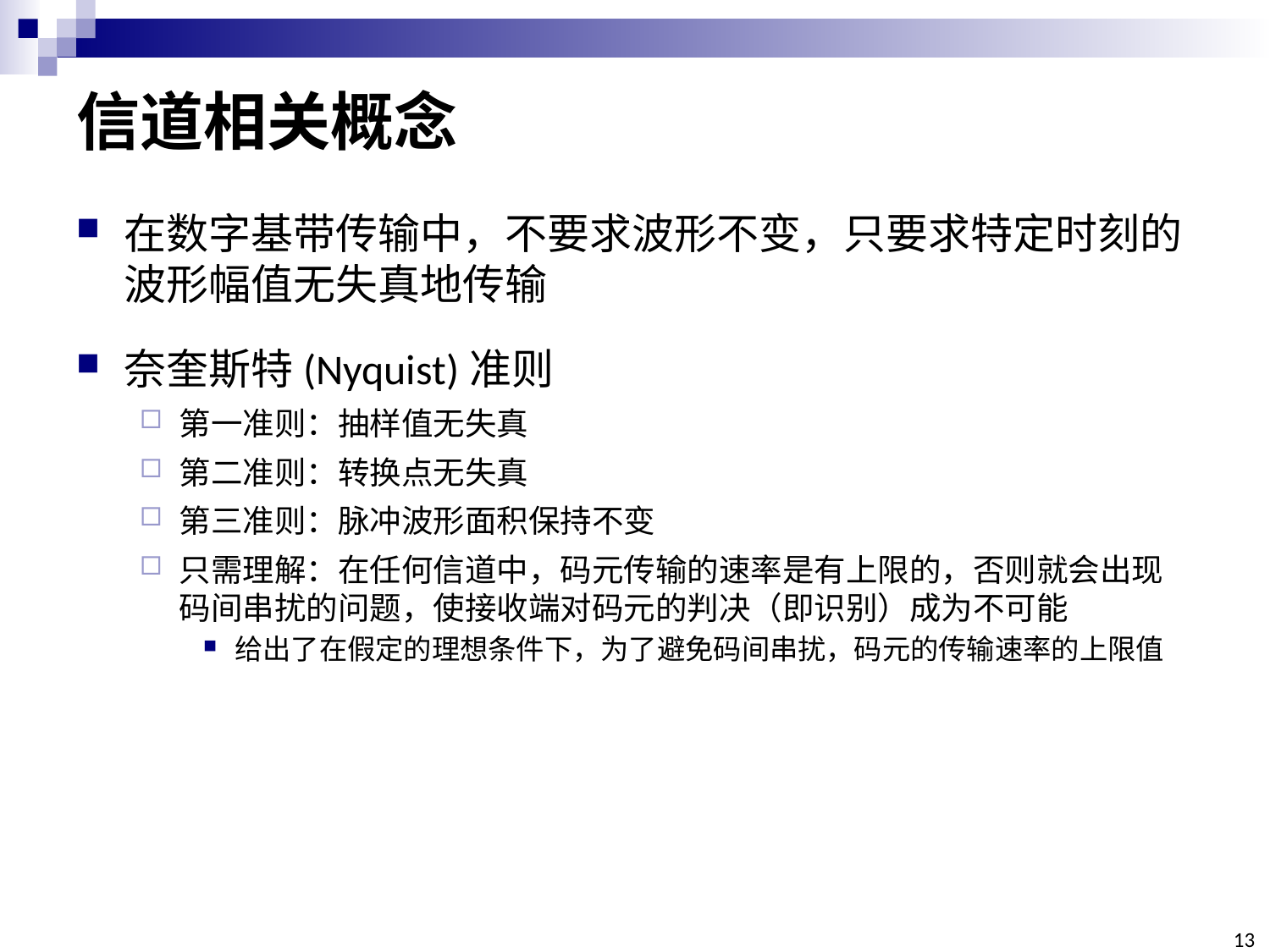

# 信道相关概念
在数字基带传输中，不要求波形不变，只要求特定时刻的波形幅值无失真地传输
奈奎斯特(Nyquist)准则
第一准则：抽样值无失真
第二准则：转换点无失真
第三准则：脉冲波形面积保持不变
只需理解：在任何信道中，码元传输的速率是有上限的，否则就会出现码间串扰的问题，使接收端对码元的判决（即识别）成为不可能
给出了在假定的理想条件下，为了避免码间串扰，码元的传输速率的上限值
13